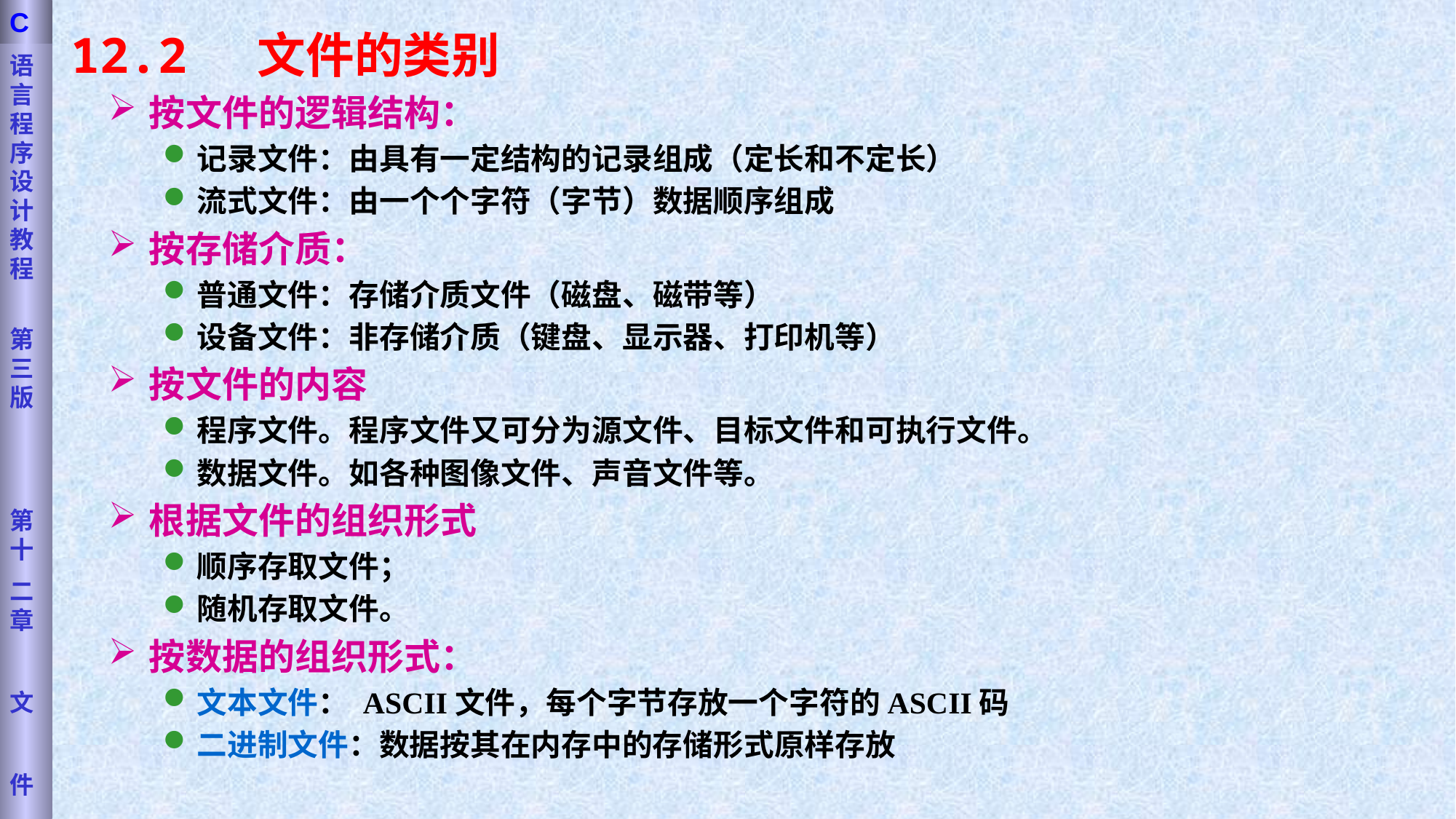

语言程序设计教程
第三版

第十
二章

文

件
C
12.2  文件的类别
按文件的逻辑结构：
记录文件：由具有一定结构的记录组成（定长和不定长）
流式文件：由一个个字符（字节）数据顺序组成
按存储介质：
普通文件：存储介质文件（磁盘、磁带等）
设备文件：非存储介质（键盘、显示器、打印机等）
按文件的内容
程序文件。程序文件又可分为源文件、目标文件和可执行文件。
数据文件。如各种图像文件、声音文件等。
根据文件的组织形式
顺序存取文件；
随机存取文件。
按数据的组织形式：
文本文件： ASCII文件，每个字节存放一个字符的ASCII码
二进制文件：数据按其在内存中的存储形式原样存放